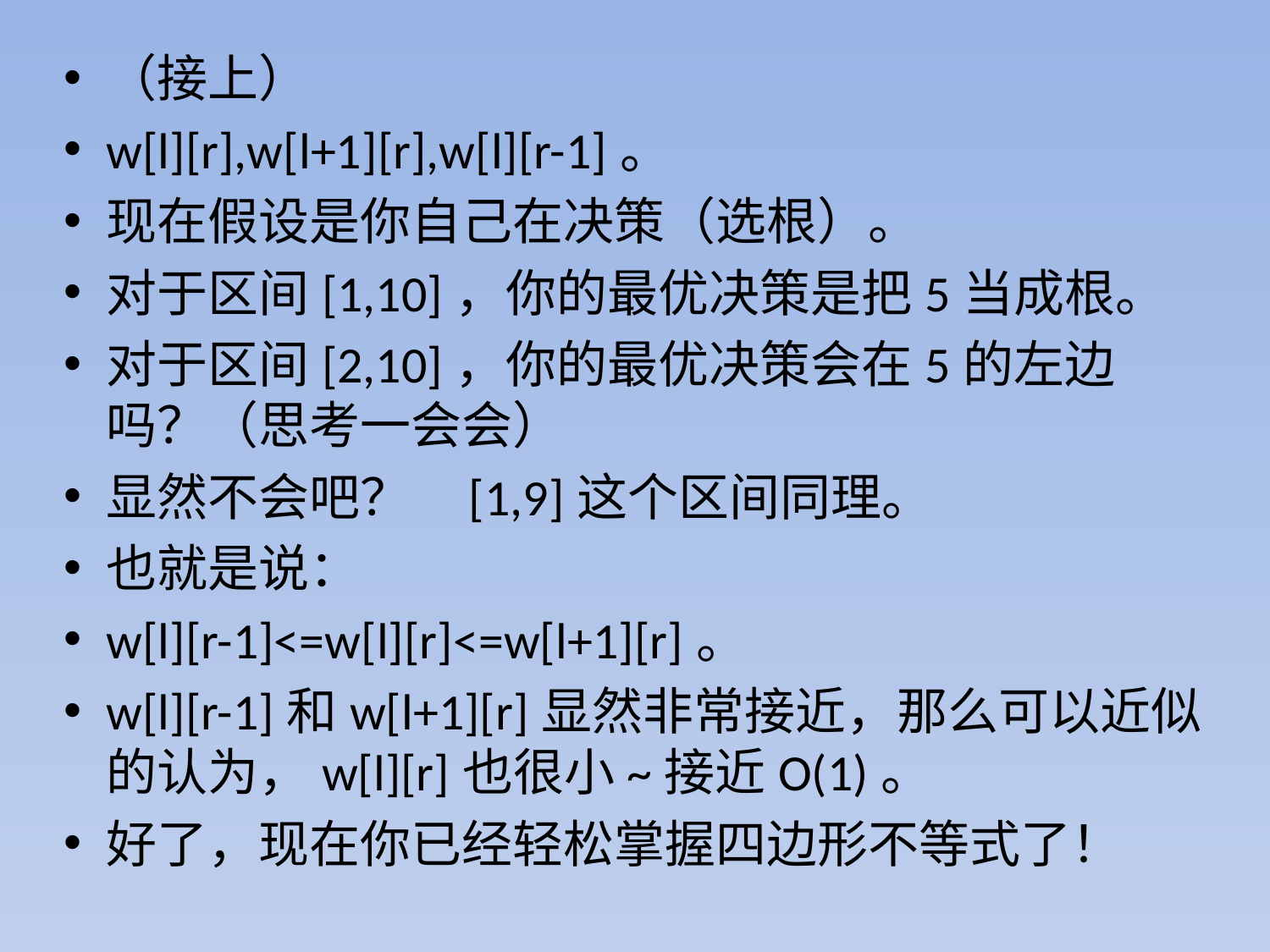

（接上）
w[l][r],w[l+1][r],w[l][r-1]。
现在假设是你自己在决策（选根）。
对于区间[1,10]，你的最优决策是把5当成根。
对于区间[2,10]，你的最优决策会在5的左边吗？（思考一会会）
显然不会吧？    [1,9]这个区间同理。
也就是说：
w[l][r-1]<=w[l][r]<=w[l+1][r]。
w[l][r-1]和w[l+1][r]显然非常接近，那么可以近似的认为，w[l][r]也很小~接近O(1)。
好了，现在你已经轻松掌握四边形不等式了！